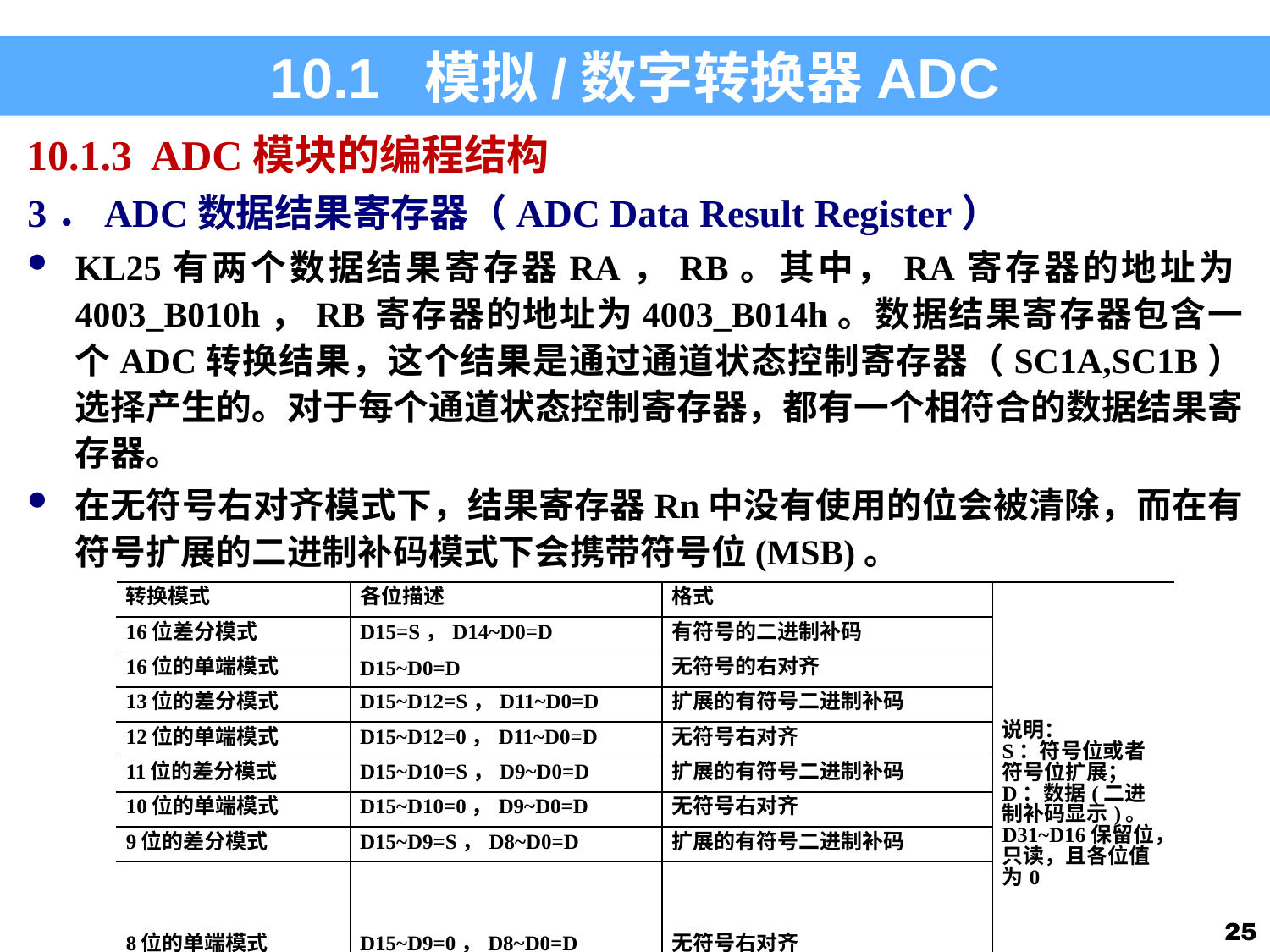

10.1  模拟/数字转换器ADC
10.1.3  ADC模块的编程结构
3．ADC数据结果寄存器（ADC Data Result Register）
KL25有两个数据结果寄存器RA，RB。其中，RA寄存器的地址为4003_B010h，RB寄存器的地址为4003_B014h。数据结果寄存器包含一个ADC转换结果，这个结果是通过通道状态控制寄存器（SC1A,SC1B）选择产生的。对于每个通道状态控制寄存器，都有一个相符合的数据结果寄存器。
在无符号右对齐模式下，结果寄存器Rn中没有使用的位会被清除，而在有符号扩展的二进制补码模式下会携带符号位(MSB)。
| 转换模式 | 各位描述 | 格式 | 说明： S：符号位或者符号位扩展； D：数据(二进制补码显示)。 D31~D16保留位，只读，且各位值为0 |
| --- | --- | --- | --- |
| 16位差分模式 | D15=S，D14~D0=D | 有符号的二进制补码 |  |
| 16位的单端模式 | D15~D0=D | 无符号的右对齐 |  |
| 13位的差分模式 | D15~D12=S，D11~D0=D | 扩展的有符号二进制补码 |  |
| 12位的单端模式 | D15~D12=0，D11~D0=D | 无符号右对齐 |  |
| 11位的差分模式 | D15~D10=S，D9~D0=D | 扩展的有符号二进制补码 |  |
| 10位的单端模式 | D15~D10=0，D9~D0=D | 无符号右对齐 |  |
| 9位的差分模式 | D15~D9=S，D8~D0=D | 扩展的有符号二进制补码 |  |
| 8位的单端模式 | D15~D9=0，D8~D0=D | 无符号右对齐 |  |
| 表10-3数据结果寄存器在不同的模式下的行为 |  |  |  |
25